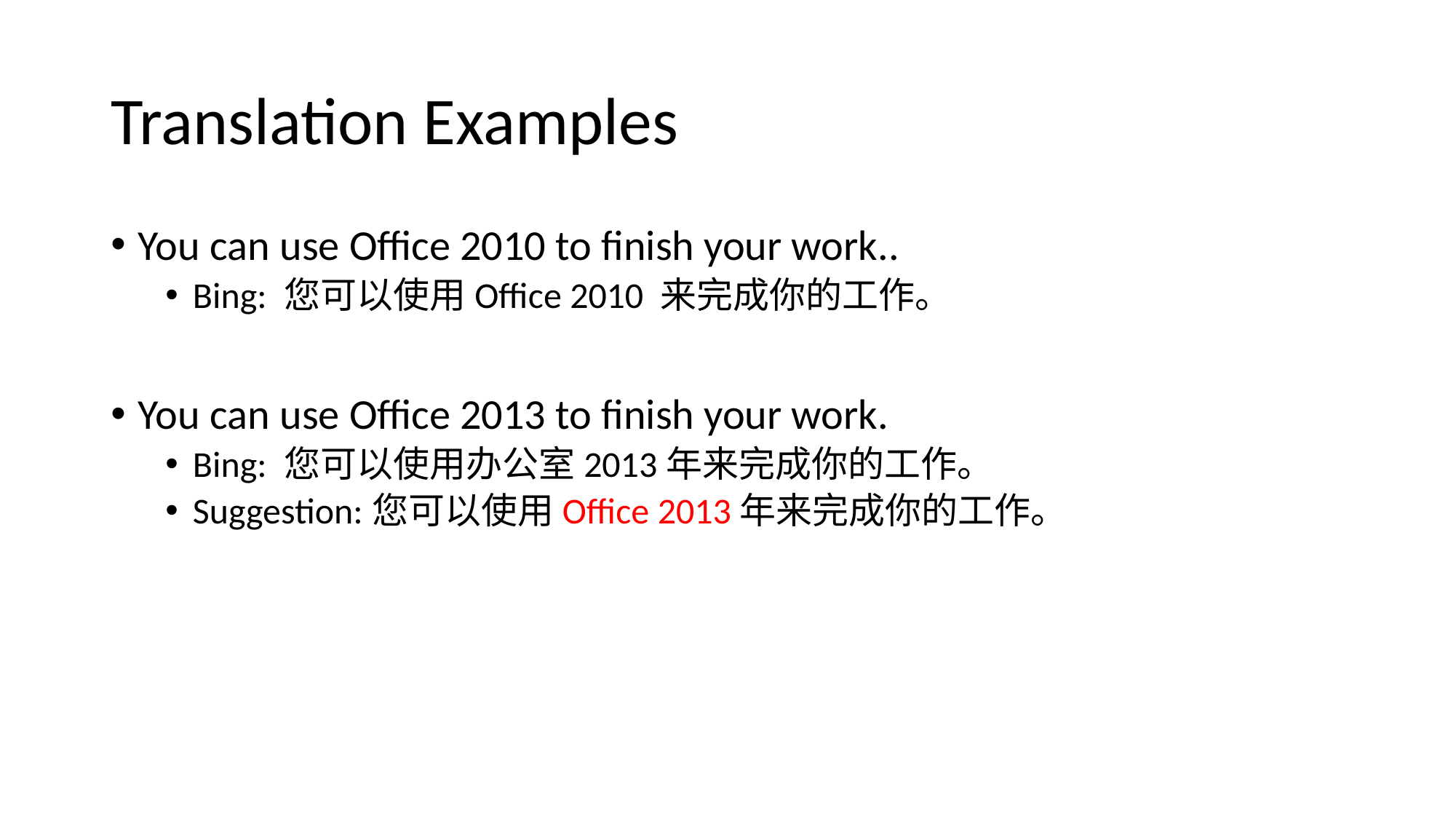

# Translation Examples
You can use Office 2010 to finish your work..
Bing: 您可以使用Office 2010 来完成你的工作。

You can use Office 2013 to finish your work.
Bing: 您可以使用办公室2013年来完成你的工作。
Suggestion:您可以使用Office 2013年来完成你的工作。